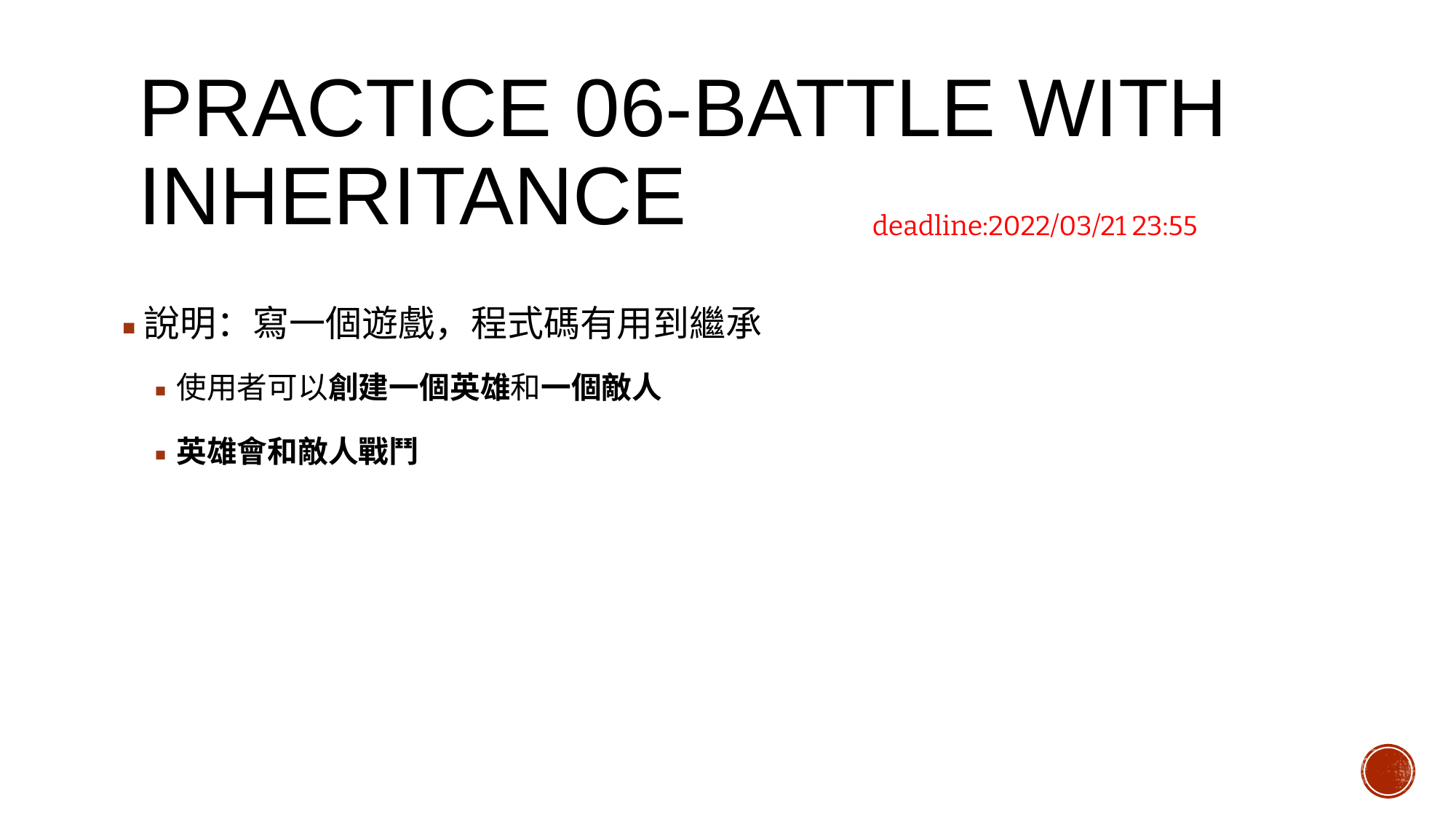

# PRACTICE 06-BATTLE WITH INHERITANCE
deadline:2022/03/21 23:55
說明：寫一個遊戲，程式碼有用到繼承
使用者可以創建一個英雄和一個敵人
英雄會和敵人戰鬥